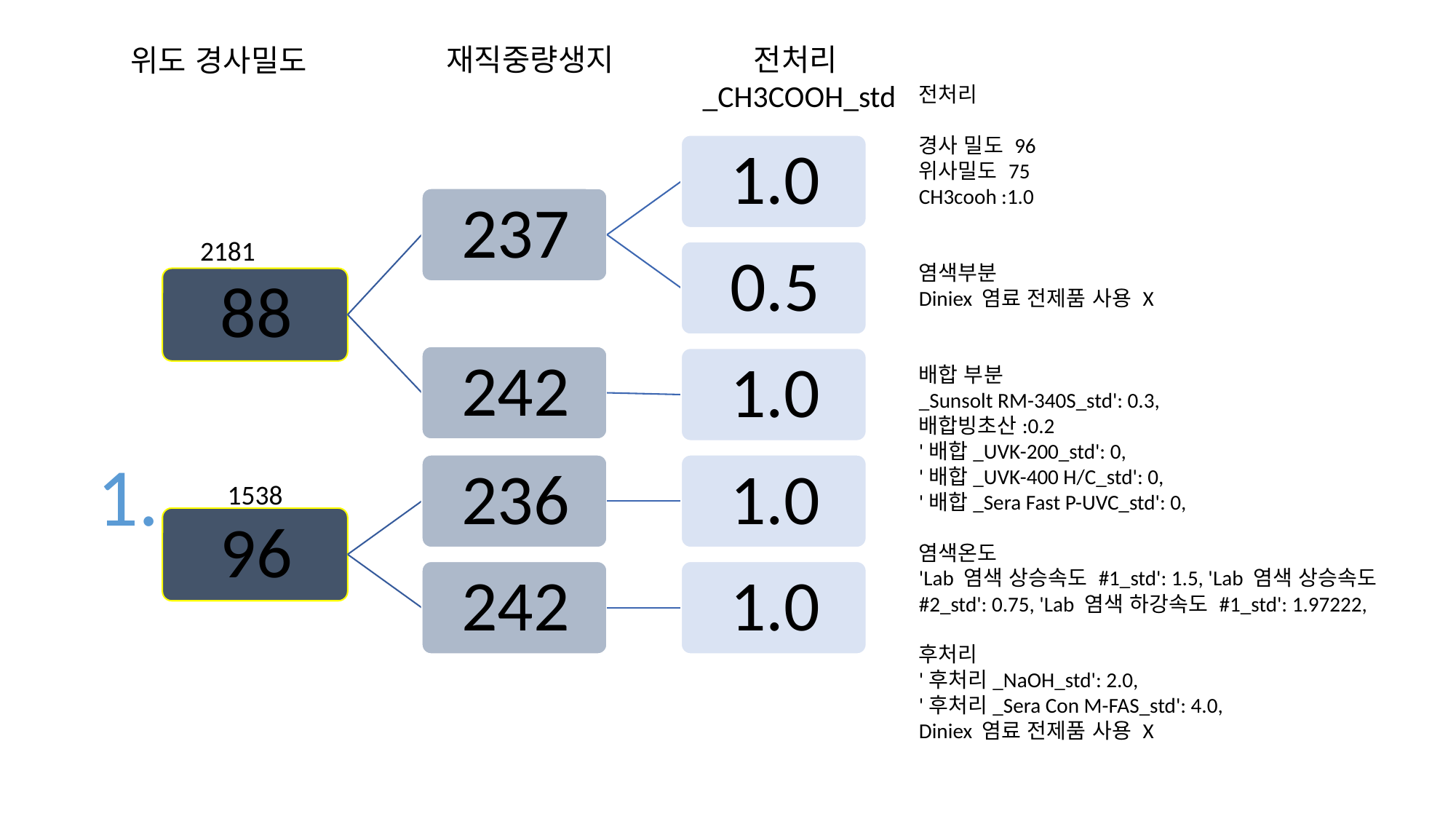

재직중량생지
전처리_CH3COOH_std
위도 경사밀도

전처리

경사 밀도 96
위사밀도 75
CH3cooh :1.0

염색부분
Diniex 염료 전제품 사용 X

배합 부분
_Sunsolt RM-340S_std': 0.3,
배합빙초산:0.2
'배합_UVK-200_std': 0,
'배합_UVK-400 H/C_std': 0,
'배합_Sera Fast P-UVC_std': 0,

염색온도
'Lab 염색 상승속도 #1_std': 1.5, 'Lab 염색 상승속도 #2_std': 0.75, 'Lab 염색 하강속도 #1_std': 1.97222,

후처리
'후처리_NaOH_std': 2.0,
'후처리_Sera Con M-FAS_std': 4.0,
Diniex 염료 전제품 사용 X

88

237

1.0

0.5

242

1.0
96

236

1.0

242

1.0
2181
1.
1538